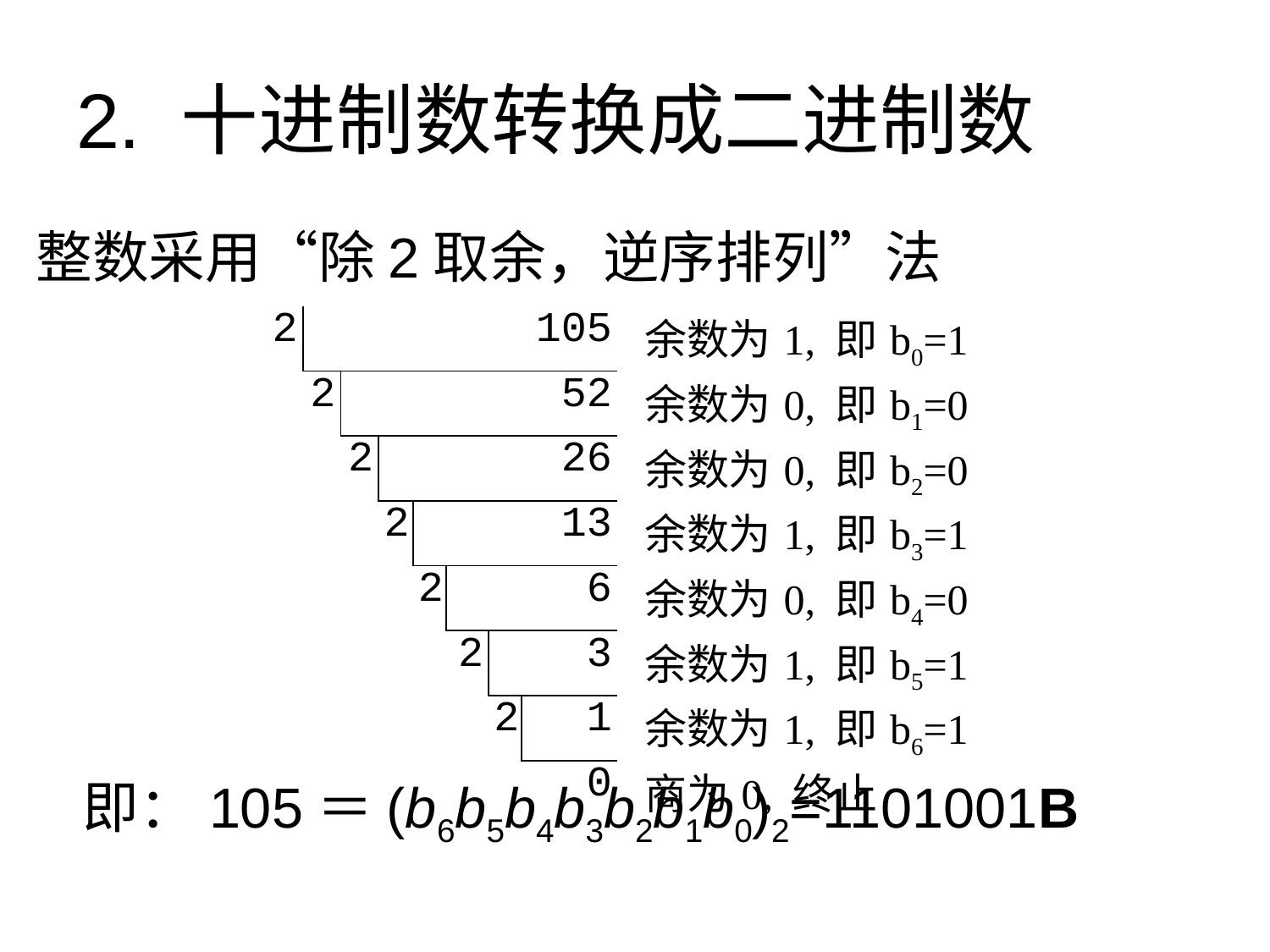

# 2. 十进制数转换成二进制数
整数采用“除2取余，逆序排列”法
| 2 |  |  |  |  |  |  | 105 | 余数为1, 即b0=1 |
| --- | --- | --- | --- | --- | --- | --- | --- | --- |
|  | 2 |  |  |  |  |  | 52 | 余数为0, 即b1=0 |
|  |  | 2 |  |  |  |  | 26 | 余数为0, 即b2=0 |
|  |  |  | 2 |  |  |  | 13 | 余数为1, 即b3=1 |
|  |  |  |  | 2 |  |  | 6 | 余数为0, 即b4=0 |
|  |  |  |  |  | 2 |  | 3 | 余数为1, 即b5=1 |
|  |  |  |  |  |  | 2 | 1 | 余数为1, 即b6=1 |
|  |  |  |  |  |  |  | 0 | 商为0, 终止 |
即：105＝(b6b5b4b3b2b1b0)2=1101001B